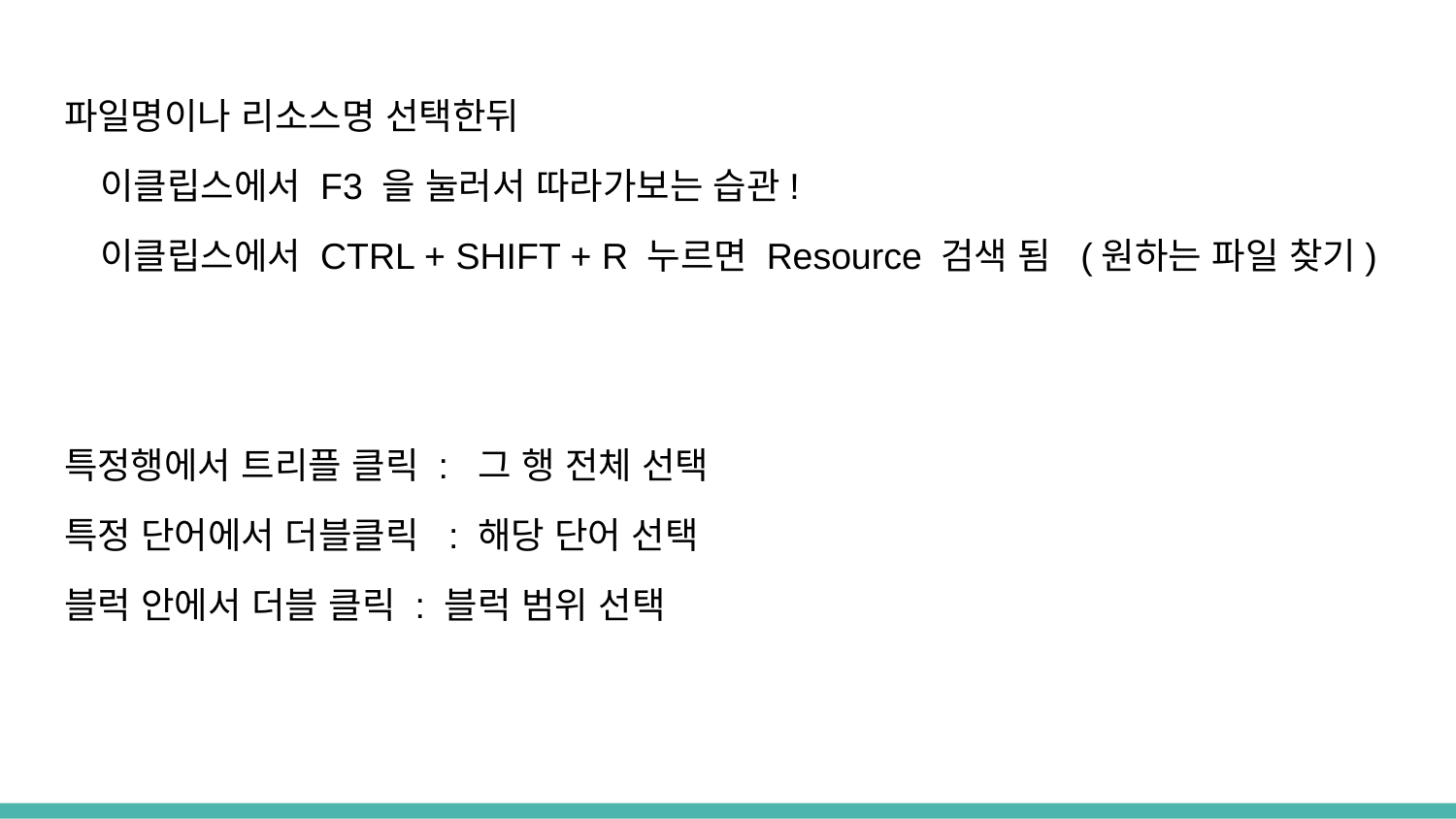

파일명이나 리소스명 선택한뒤
이클립스에서 F3 을 눌러서 따라가보는 습관!
이클립스에서 CTRL + SHIFT + R 누르면 Resource 검색 됨  (원하는 파일 찾기)

특정행에서 트리플 클릭 :  그 행 전체 선택
특정 단어에서 더블클릭  : 해당 단어 선택
블럭 안에서 더블 클릭 : 블럭 범위 선택